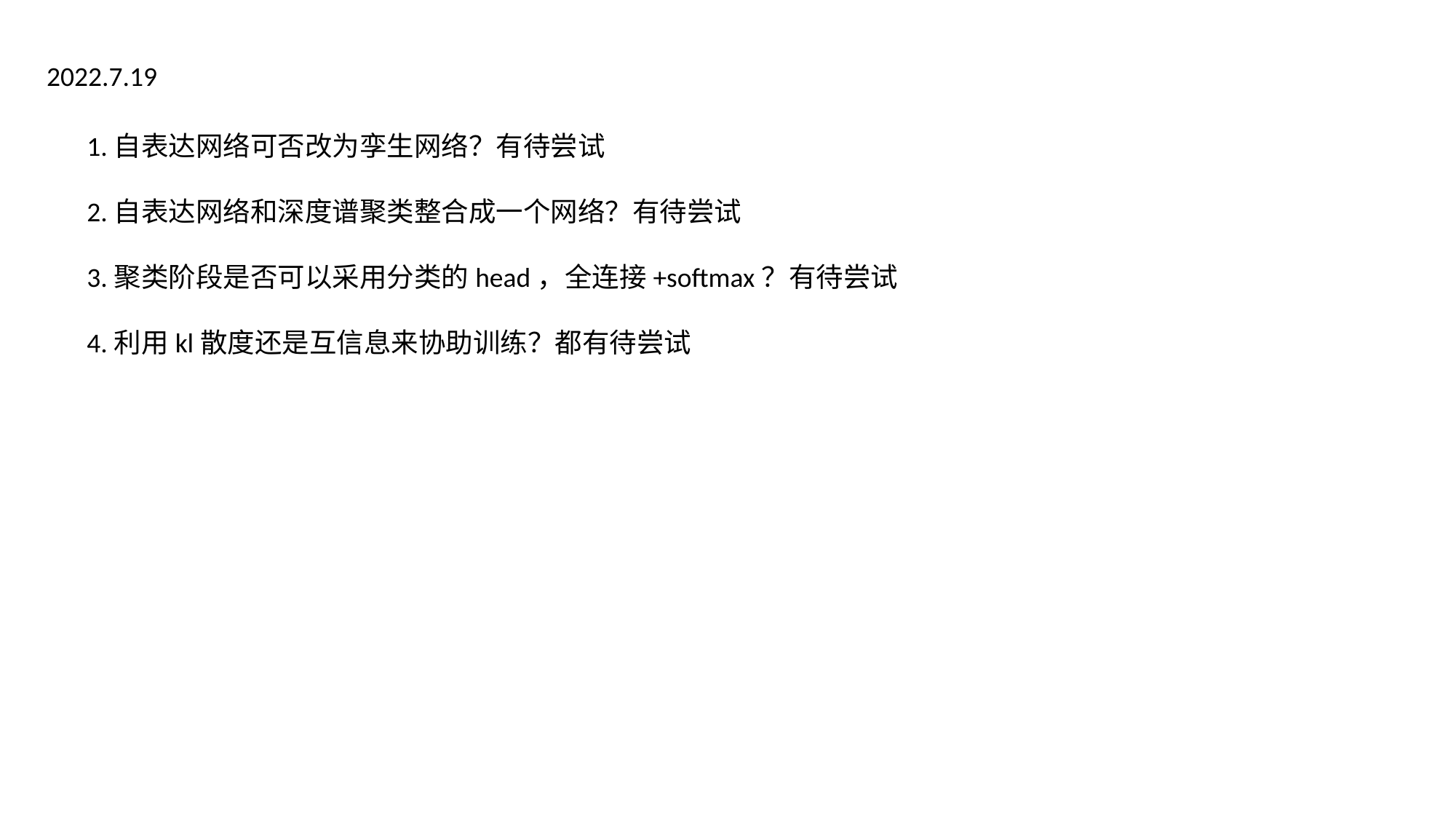

2022.7.19
1.自表达网络可否改为孪生网络？有待尝试

2.自表达网络和深度谱聚类整合成一个网络？有待尝试

3.聚类阶段是否可以采用分类的head，全连接+softmax？有待尝试

4.利用kl散度还是互信息来协助训练？都有待尝试